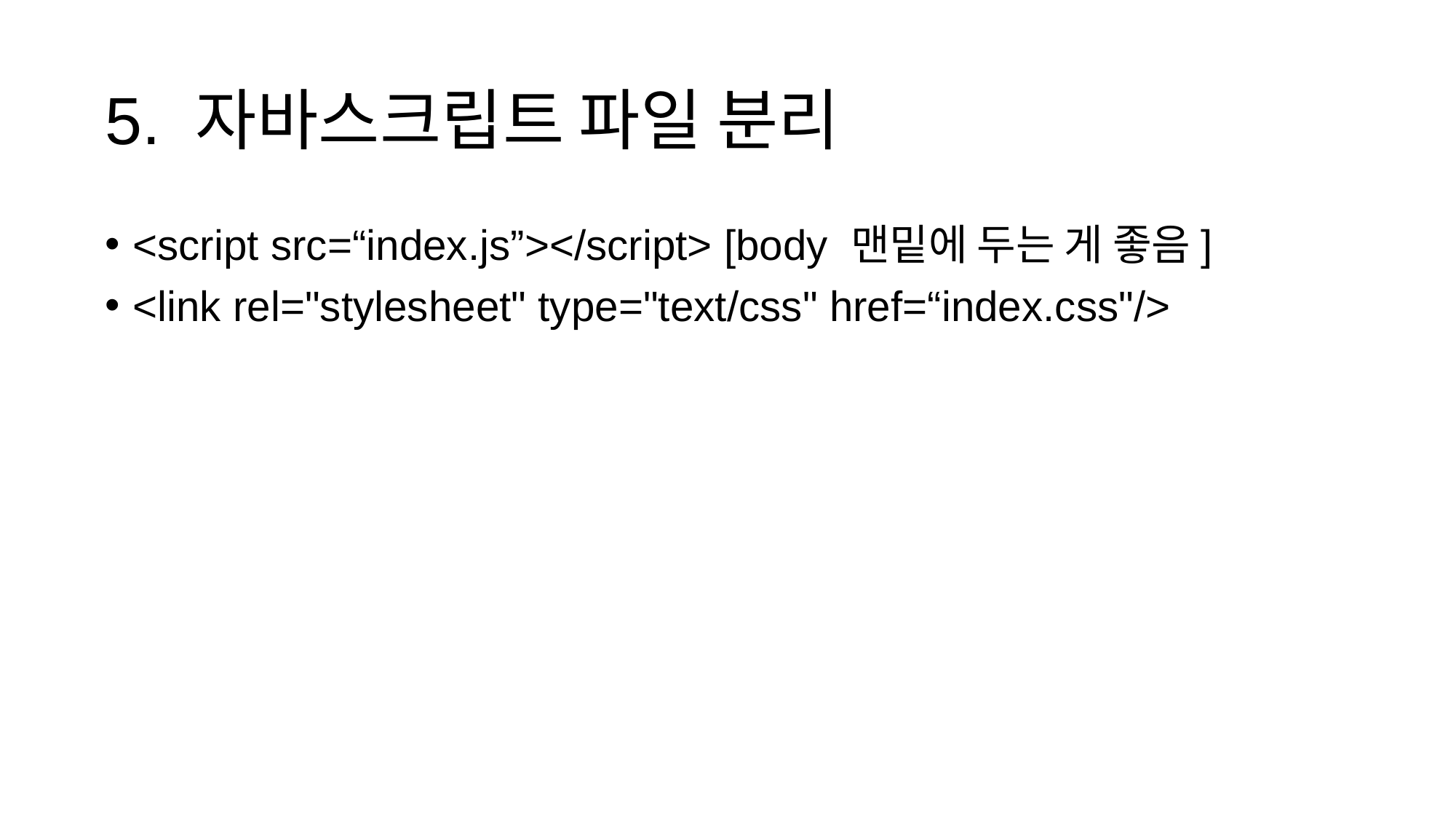

# 5. 자바스크립트 파일 분리
<script src=“index.js”></script> [body 맨밑에 두는 게 좋음]
<link rel="stylesheet" type="text/css" href=“index.css"/>